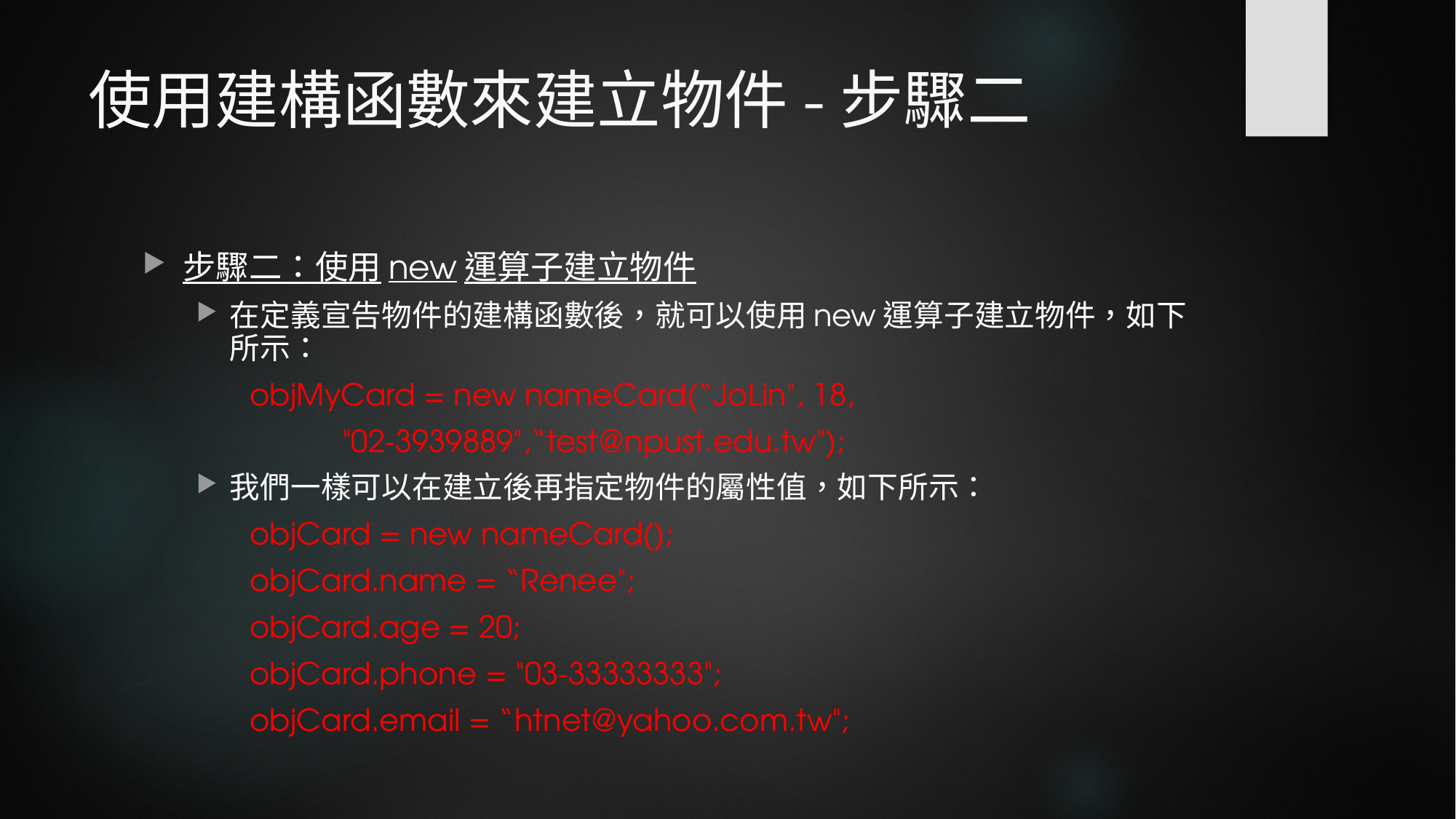

# 使用建構函數來建立物件-步驟二
步驟二：使用new運算子建立物件
在定義宣告物件的建構函數後，就可以使用new運算子建立物件，如下所示：
objMyCard = new nameCard(“JoLin", 18,
           "02-3939889",“test@npust.edu.tw");
我們一樣可以在建立後再指定物件的屬性值，如下所示：
objCard = new nameCard();
objCard.name = “Renee";
objCard.age = 20;
objCard.phone = "03-33333333";
objCard.email = “htnet@yahoo.com.tw";